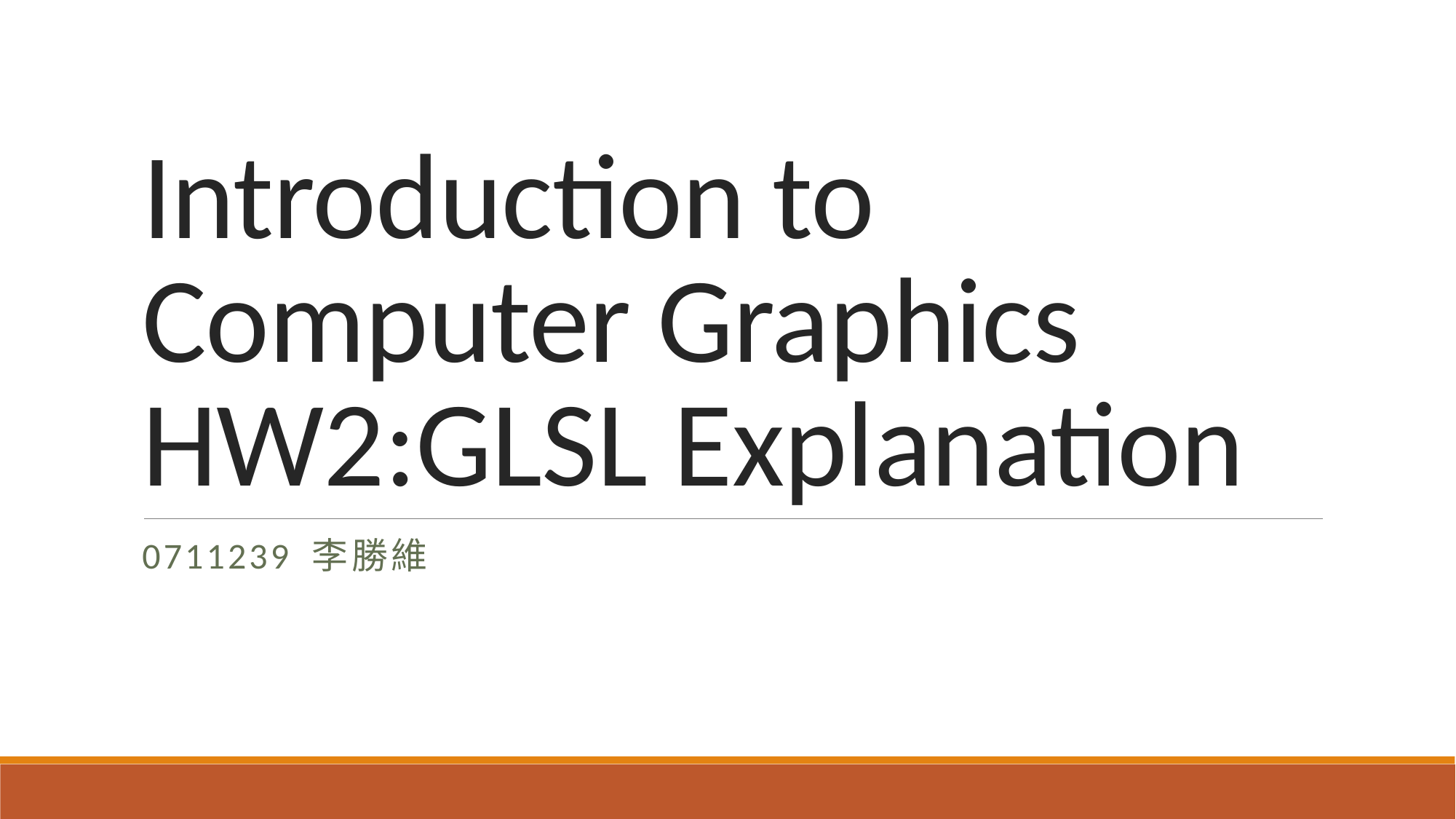

# Introduction to Computer Graphics HW2:GLSL Explanation
0711239 李勝維